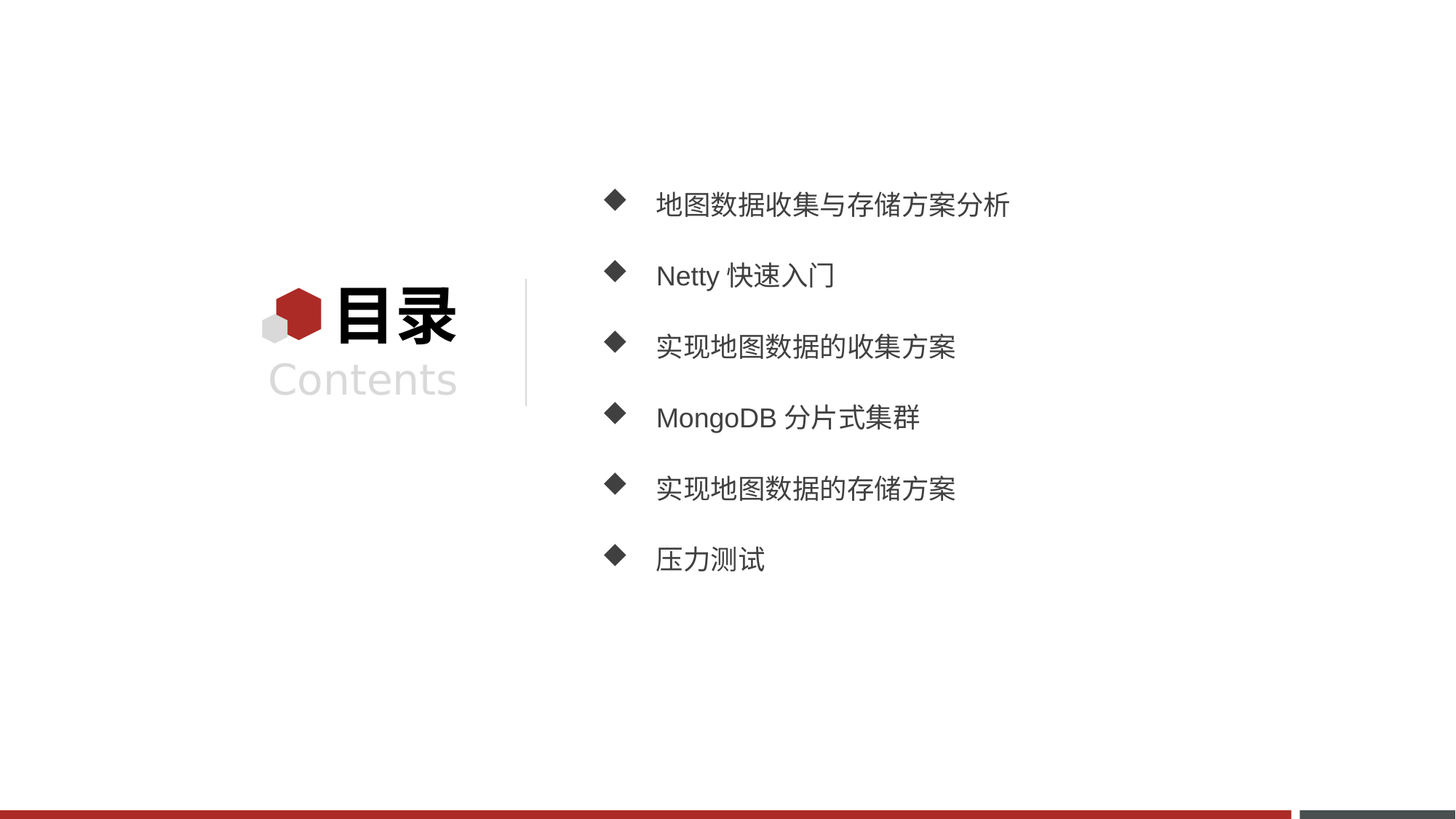

地图数据收集与存储方案分析
Netty快速入门
实现地图数据的收集方案
MongoDB分片式集群
实现地图数据的存储方案
压力测试